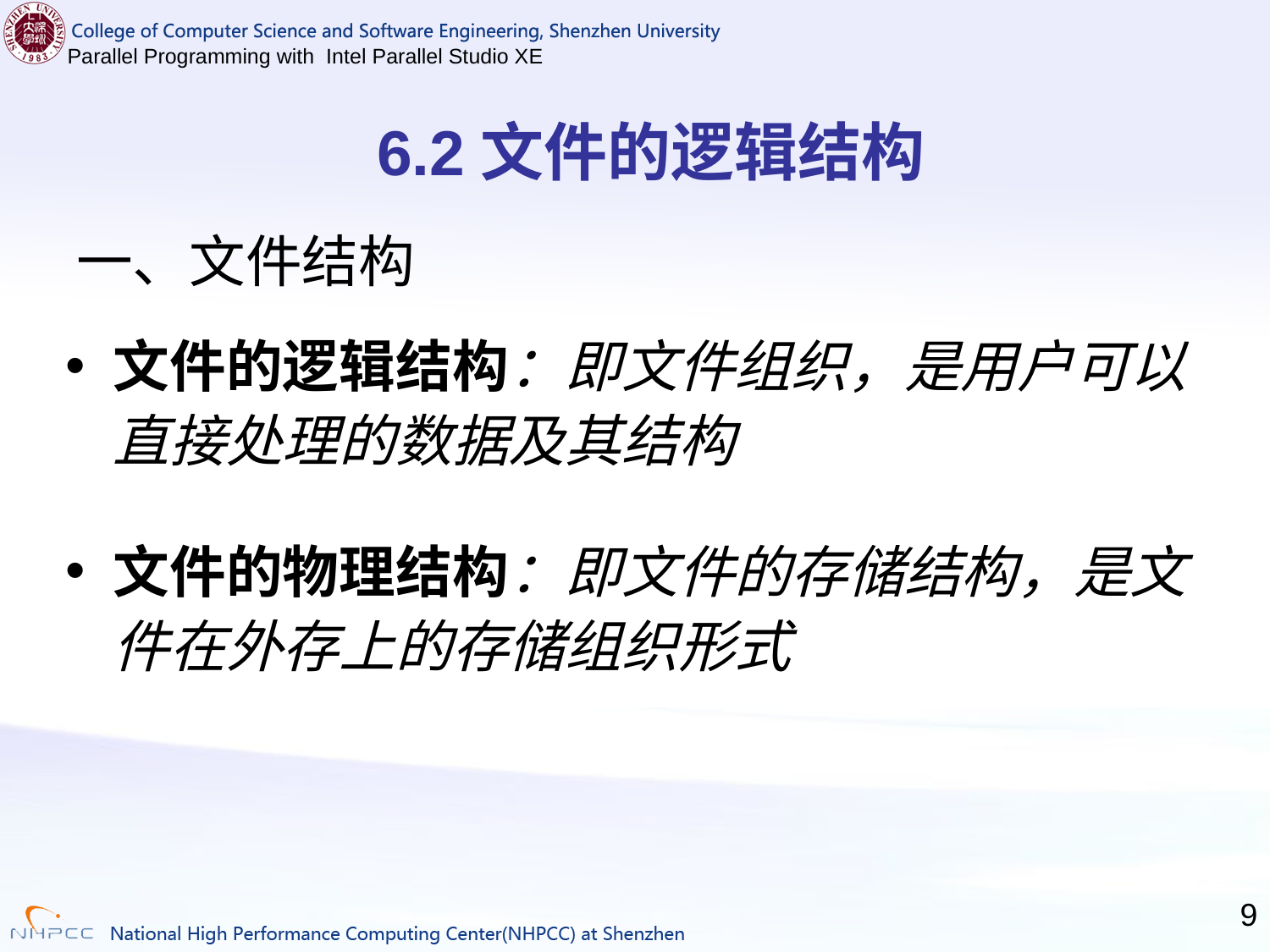

6.2文件的逻辑结构
# 一、文件结构
文件的逻辑结构：即文件组织，是用户可以直接处理的数据及其结构
文件的物理结构：即文件的存储结构，是文件在外存上的存储组织形式
9